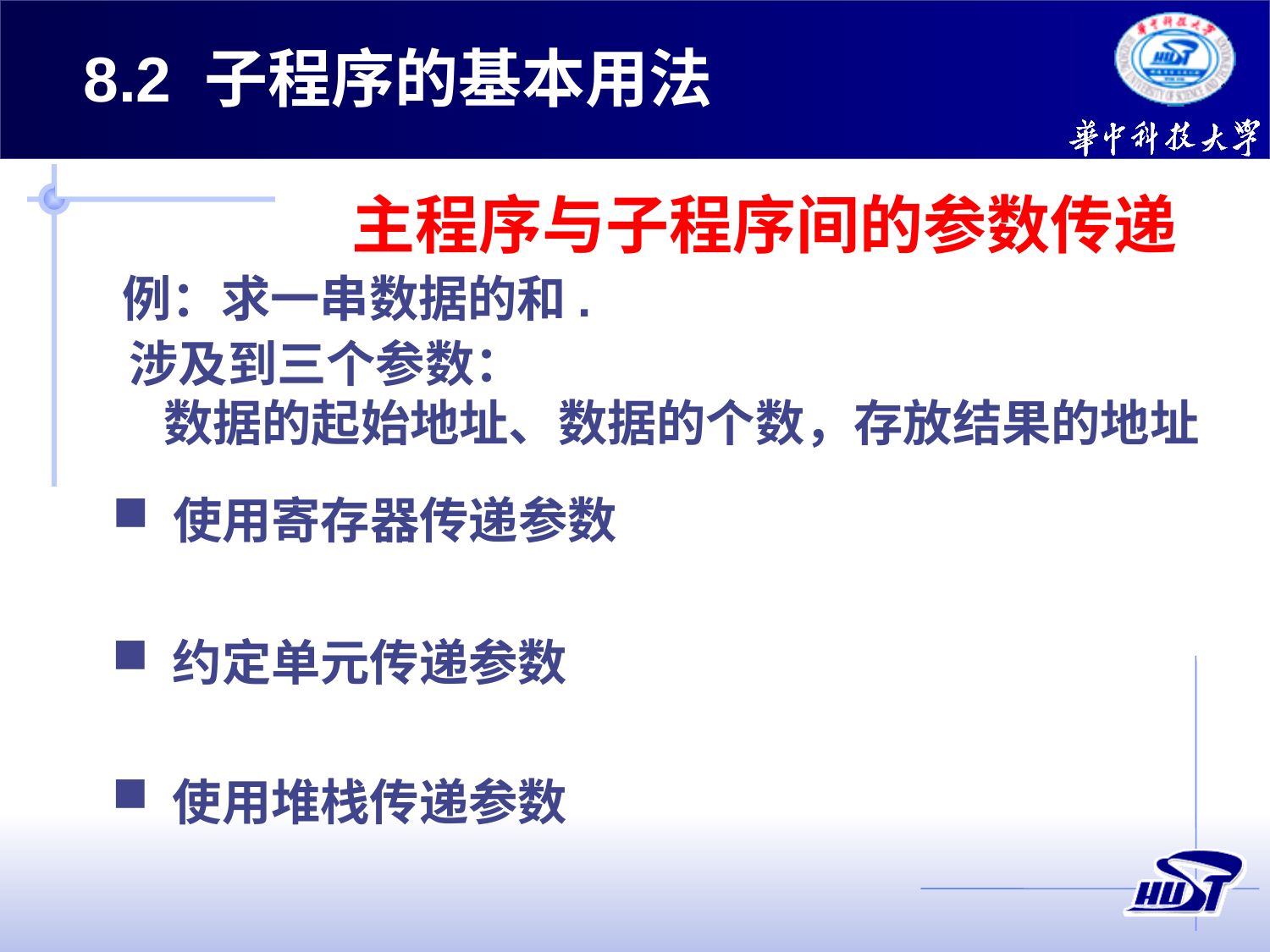

8.2 子程序的基本用法
主程序与子程序间的参数传递
例：求一串数据的和.
涉及到三个参数：
  数据的起始地址、数据的个数，存放结果的地址
 使用寄存器传递参数
 约定单元传递参数
 使用堆栈传递参数